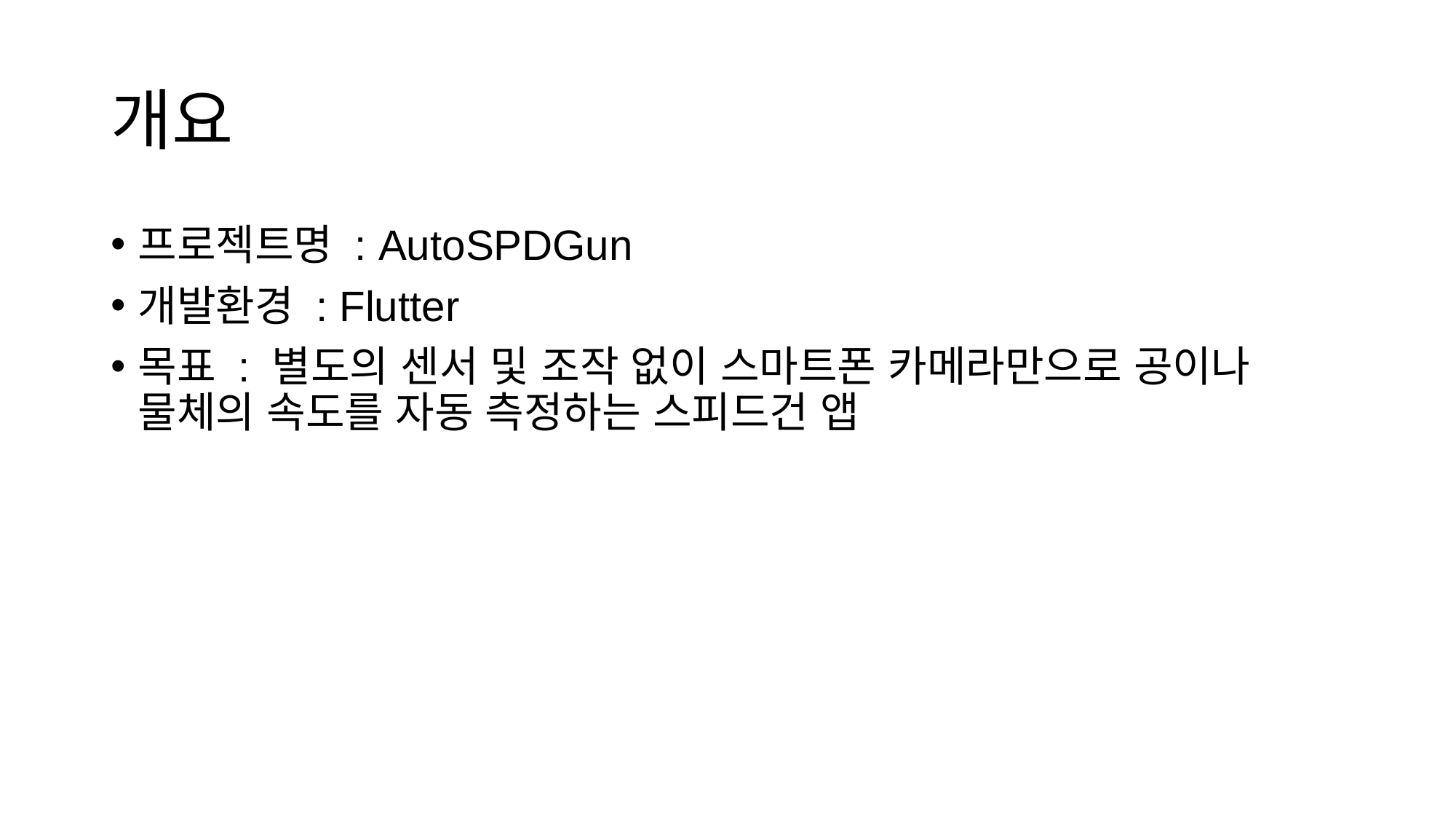

# 개요
프로젝트명 : AutoSPDGun
개발환경 : Flutter
목표 : 별도의 센서 및 조작 없이 스마트폰 카메라만으로 공이나 물체의 속도를 자동 측정하는 스피드건 앱